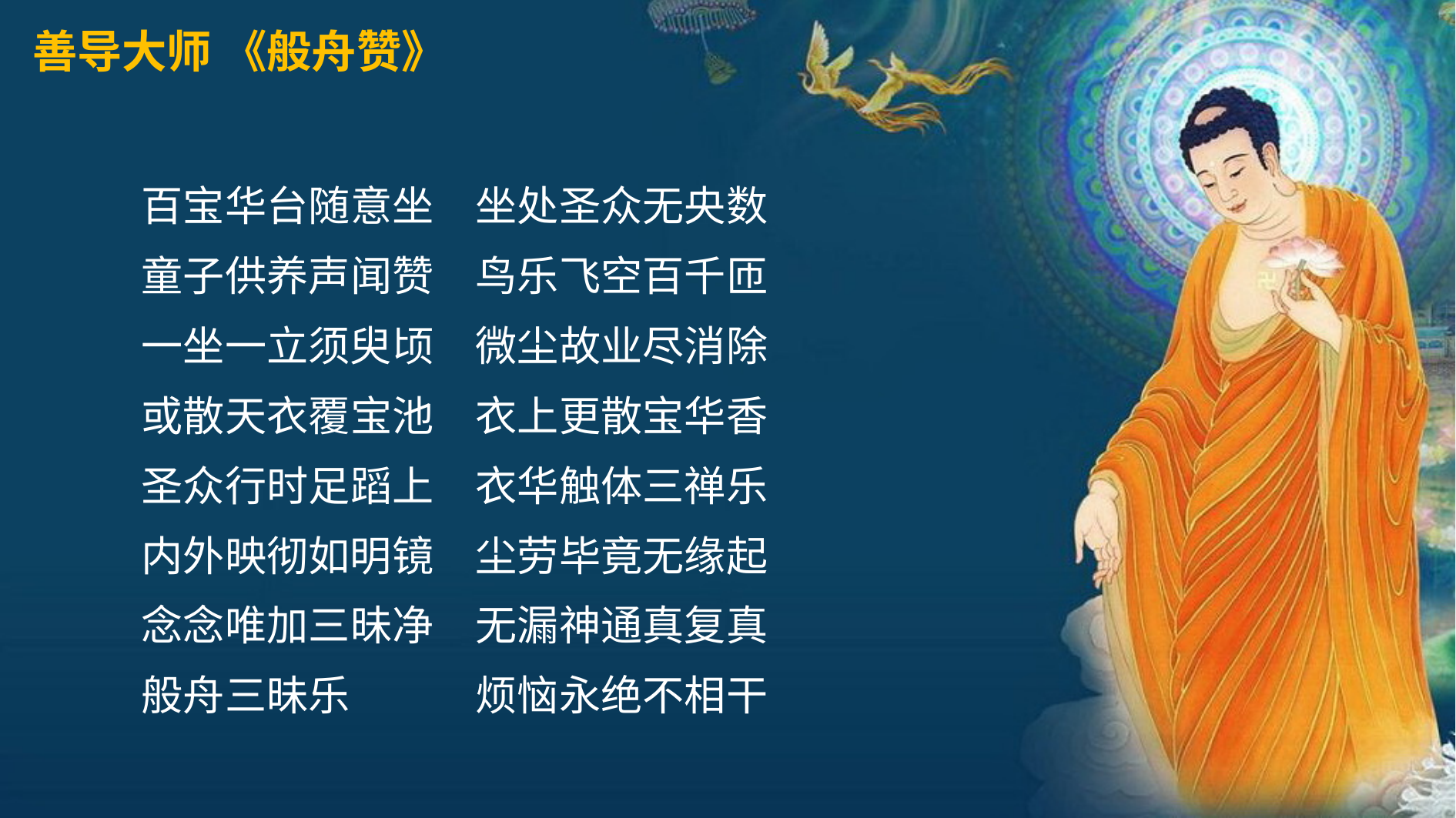

善导大师 《般舟赞》

百宝华台随意坐　坐处圣众无央数
童子供养声闻赞　鸟乐飞空百千匝
一坐一立须臾顷　微尘故业尽消除
或散天衣覆宝池　衣上更散宝华香
圣众行时足蹈上　衣华触体三禅乐
内外映彻如明镜　尘劳毕竟无缘起
念念唯加三昧净　无漏神通真复真
般舟三昧乐　　　烦恼永绝不相干